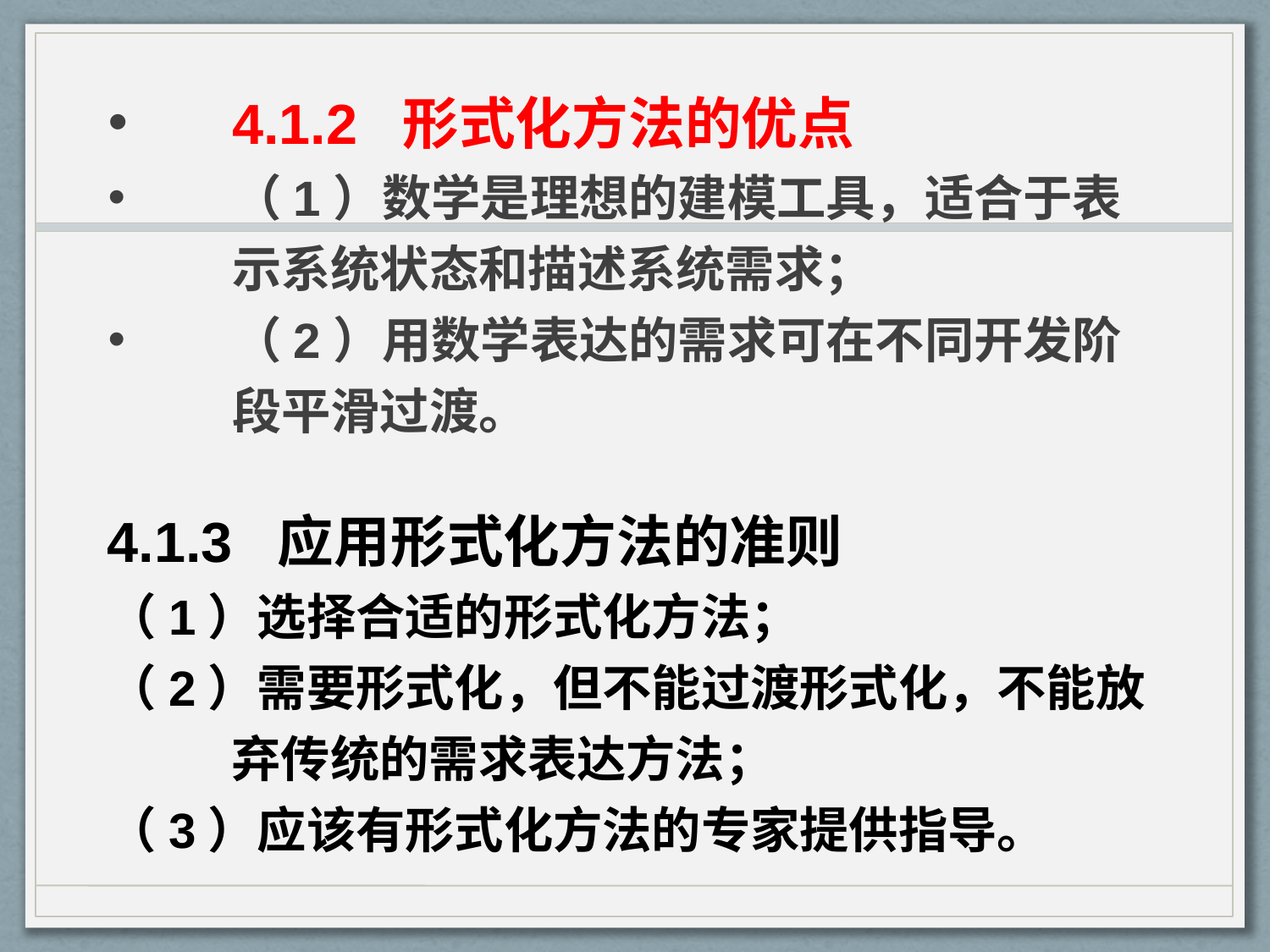

4.1.2  形式化方法的优点
（1）数学是理想的建模工具，适合于表示系统状态和描述系统需求；
（2）用数学表达的需求可在不同开发阶段平滑过渡。
4.1.3  应用形式化方法的准则
（1）选择合适的形式化方法；
（2）需要形式化，但不能过渡形式化，不能放弃传统的需求表达方法；
（3）应该有形式化方法的专家提供指导。